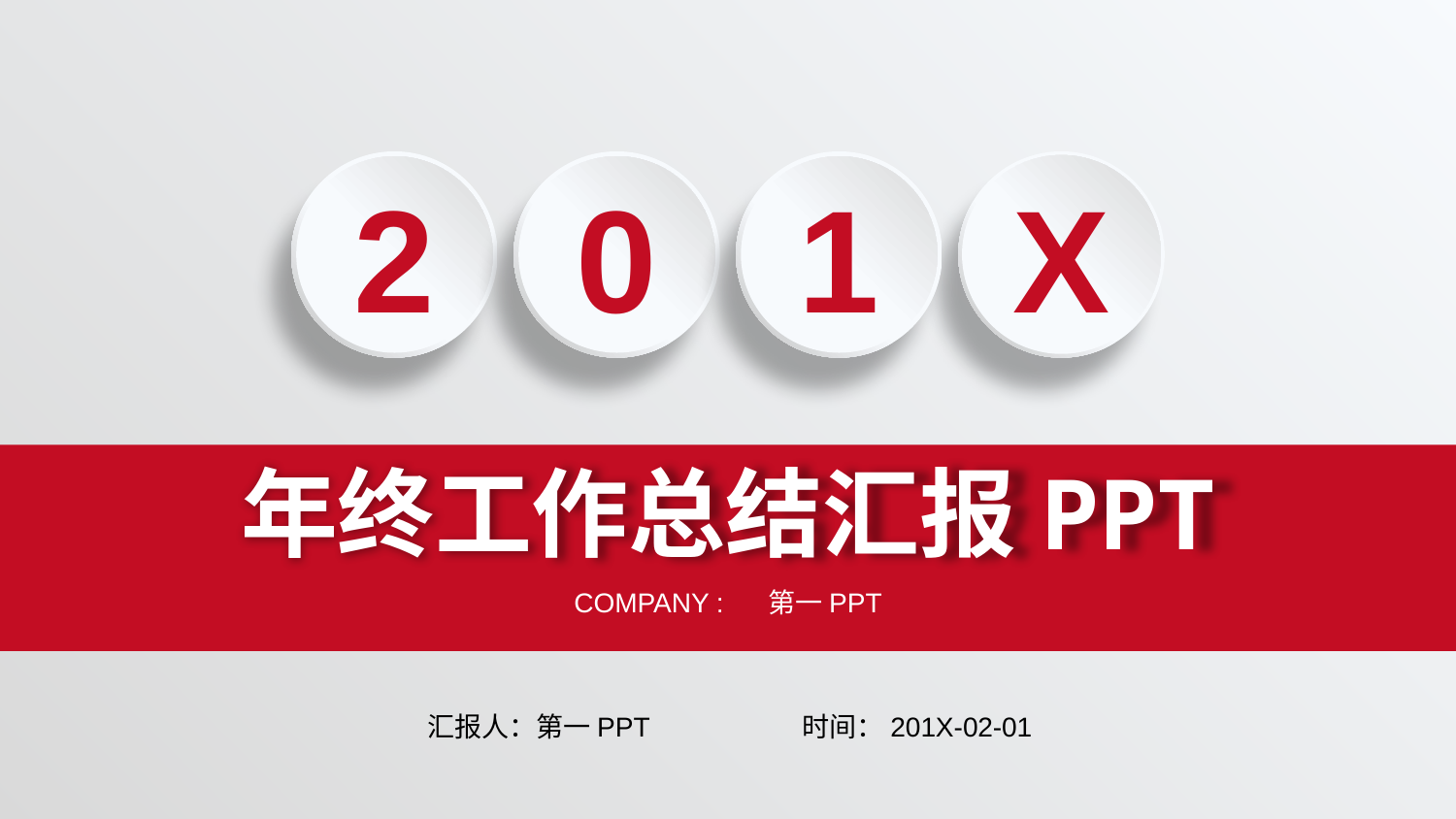

2
0
1
X

年终工作总结汇报PPT
COMPANY :     第一PPT
汇报人：第一PPT
时间：201X-02-01